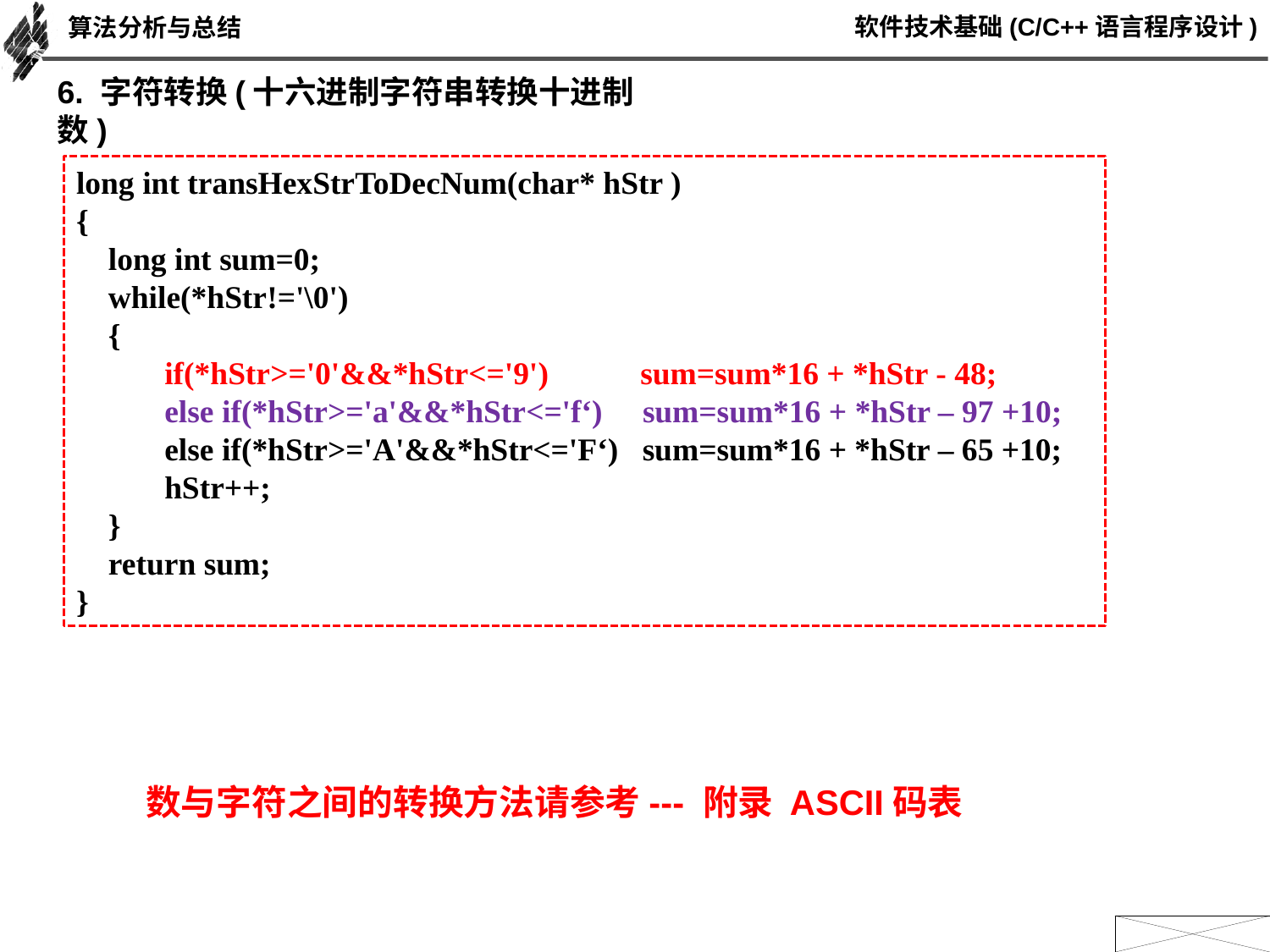

算法分析与总结
6. 字符转换(十六进制字符串转换十进制数)
long int transHexStrToDecNum(char* hStr )
{
    long int sum=0;
    while(*hStr!='\0')
    {
           if(*hStr>='0'&&*hStr<='9')	       sum=sum*16 + *hStr - 48;
           else if(*hStr>='a'&&*hStr<='f‘)     sum=sum*16 + *hStr – 97 +10;
           else if(*hStr>='A'&&*hStr<='F‘)   sum=sum*16 + *hStr – 65 +10;
           hStr++;
    }
    return sum;
}
数与字符之间的转换方法请参考--- 附录 ASCII码表